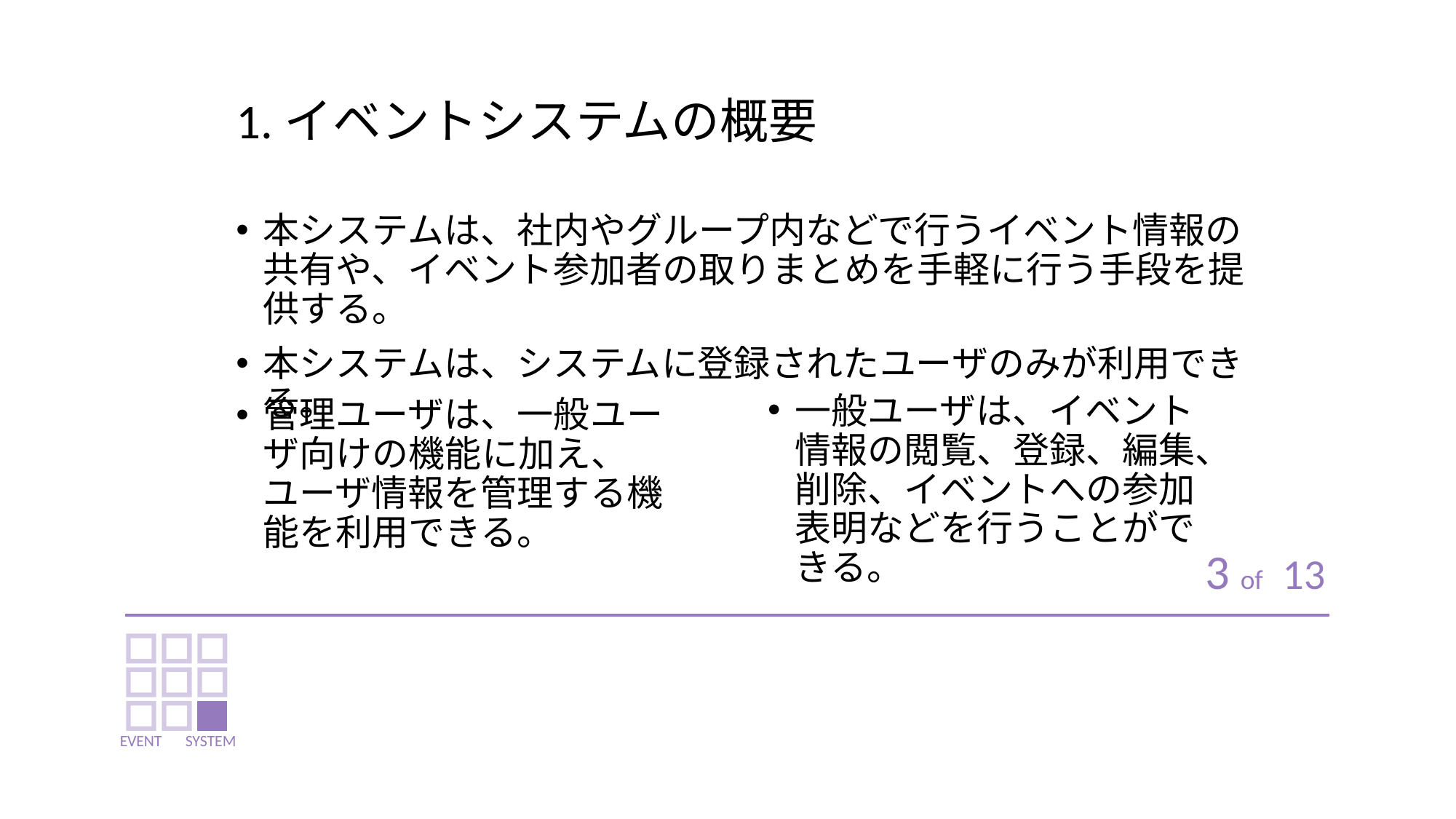

# 1.イベントシステムの概要
本システムは、社内やグループ内などで行うイベント情報の共有や、イベント参加者の取りまとめを手軽に行う手段を提供する。
本システムは、システムに登録されたユーザのみが利用できる。
一般ユーザは、イベント情報の閲覧、登録、編集、削除、イベントへの参加表明などを行うことができる。
管理ユーザは、一般ユーザ向けの機能に加え、ユーザ情報を管理する機能を利用できる。
3 of  13

EVENT　SYSTEM